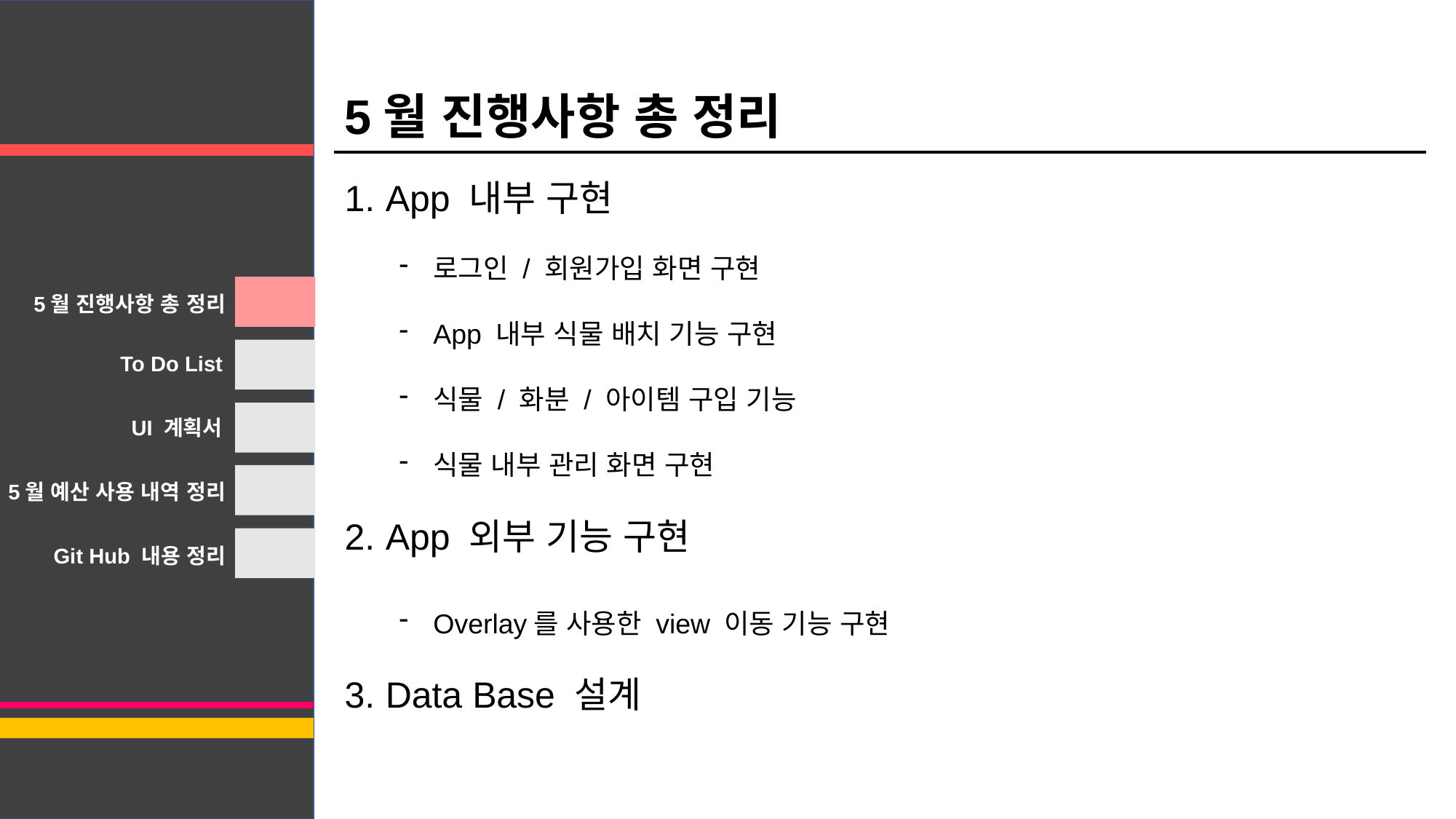

5월 진행사항 총 정리
App 내부 구현
로그인 / 회원가입 화면 구현
App 내부 식물 배치 기능 구현
식물 / 화분 / 아이템 구입 기능
식물 내부 관리 화면 구현

App 외부 기능 구현
Overlay를 사용한 view 이동 기능 구현

Data Base 설계

5월 진행사항 총 정리

To Do List

UI 계획서

5월 예산 사용 내역 정리

Git Hub 내용 정리